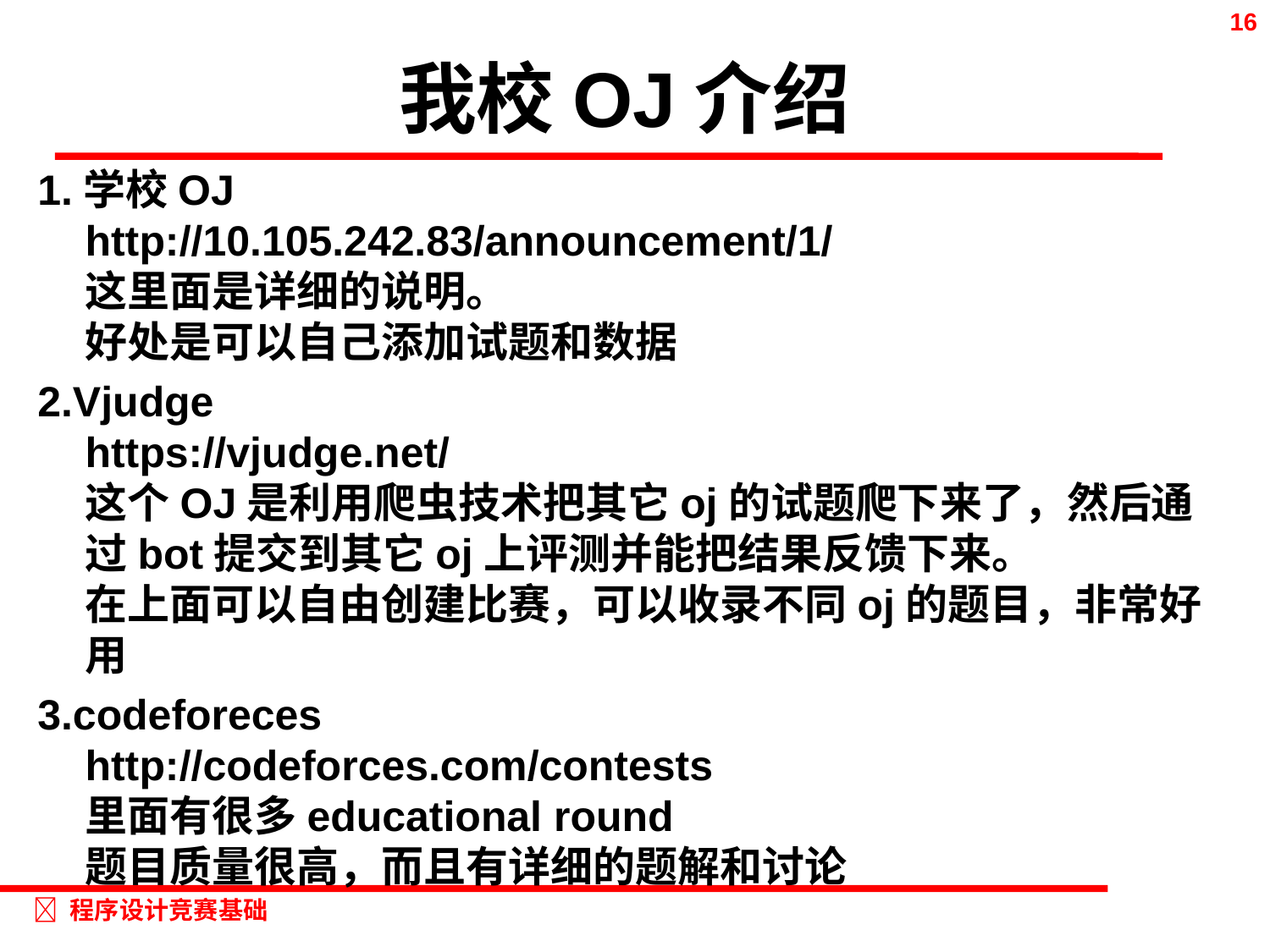

# 我校OJ介绍
1.学校OJ
http://10.105.242.83/announcement/1/
这里面是详细的说明。
好处是可以自己添加试题和数据
2.Vjudge
https://vjudge.net/
这个OJ是利用爬虫技术把其它oj的试题爬下来了，然后通过bot提交到其它oj上评测并能把结果反馈下来。
在上面可以自由创建比赛，可以收录不同oj的题目，非常好用
3.codeforeces
http://codeforces.com/contests
里面有很多educational round
题目质量很高，而且有详细的题解和讨论